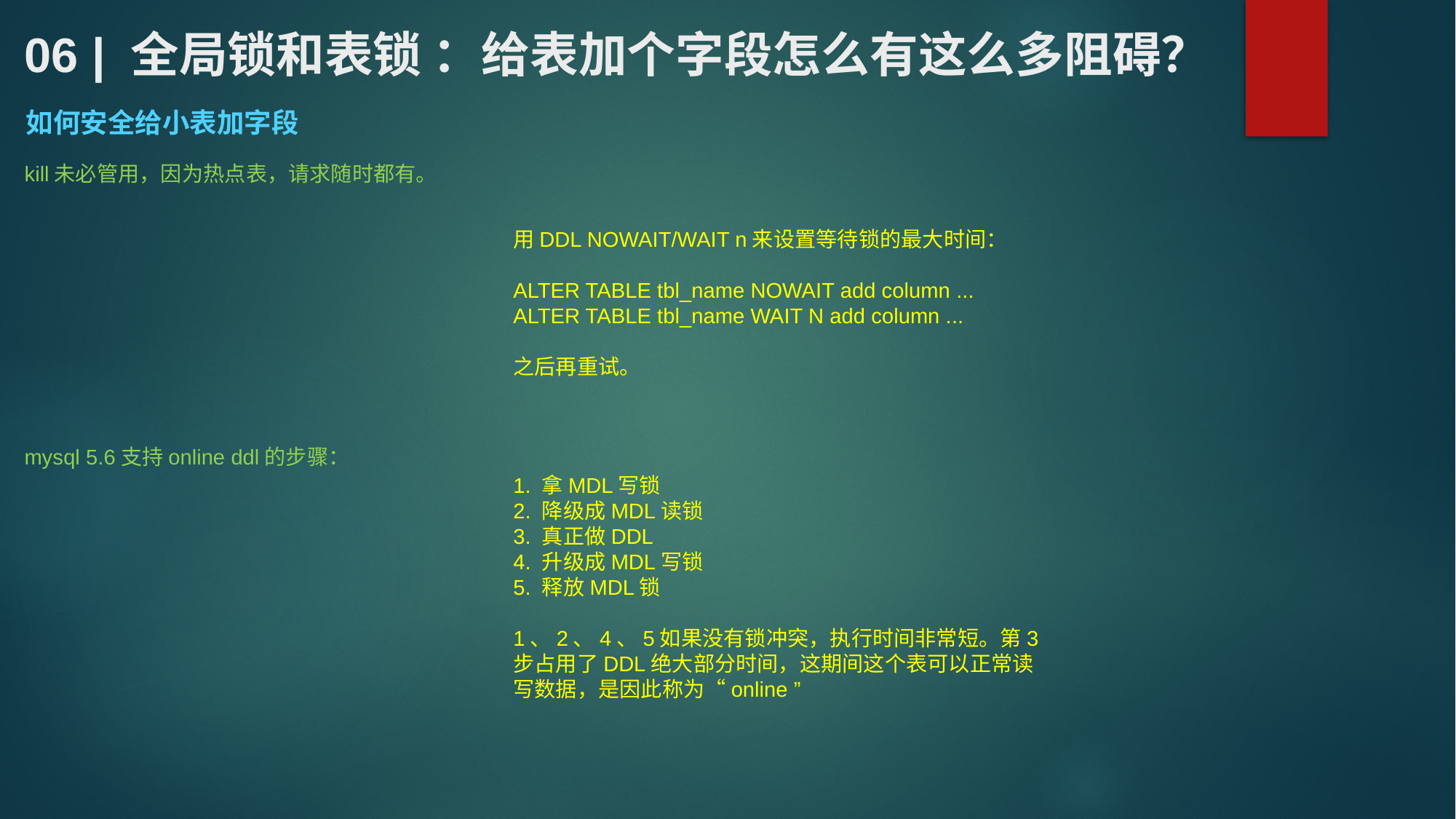

# 06 | 全局锁和表锁 ：给表加个字段怎么有这么多阻碍？
如何安全给小表加字段
kill未必管用，因为热点表，请求随时都有。
用DDL NOWAIT/WAIT n来设置等待锁的最大时间：

ALTER TABLE tbl_name NOWAIT add column ...
ALTER TABLE tbl_name WAIT N add column ...

之后再重试。
mysql 5.6支持online ddl的步骤：
1. 拿MDL写锁
2. 降级成MDL读锁
3. 真正做DDL
4. 升级成MDL写锁
5. 释放MDL锁

1、2、4、5如果没有锁冲突，执行时间非常短。第3步占用了DDL绝大部分时间，这期间这个表可以正常读写数据，是因此称为“online ”